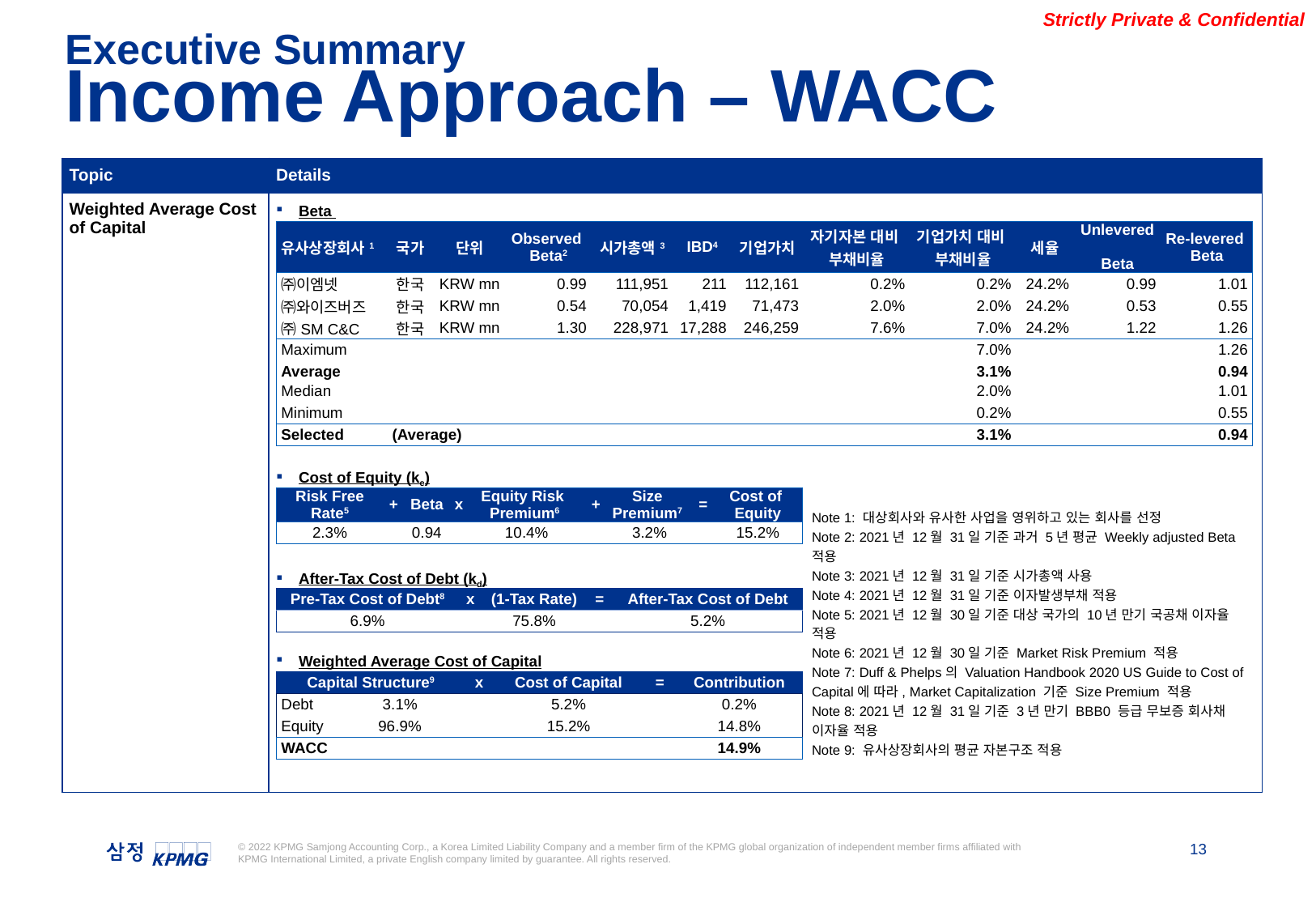

Executive Summary
Income Approach – WACC
| Topic | Details |
| --- | --- |
| Weighted Average Cost of Capital | Beta Cost of Equity (ke) After-Tax Cost of Debt (kd) Weighted Average Cost of Capital |
| 유사상장회사1 | 국가 | 단위 | Observed Beta2 | 시가총액3 | IBD4 | 기업가치 | 자기자본 대비 부채비율 | 기업가치 대비 부채비율 | 세율 | Unlevered Beta | Re-levered Beta |
| --- | --- | --- | --- | --- | --- | --- | --- | --- | --- | --- | --- |
| ㈜이엠넷 | 한국 | KRW mn | 0.99 | 111,951 | 211 | 112,161 | 0.2% | 0.2% | 24.2% | 0.99 | 1.01 |
| ㈜와이즈버즈 | 한국 | KRW mn | 0.54 | 70,054 | 1,419 | 71,473 | 2.0% | 2.0% | 24.2% | 0.53 | 0.55 |
| ㈜SM C&C | 한국 | KRW mn | 1.30 | 228,971 | 17,288 | 246,259 | 7.6% | 7.0% | 24.2% | 1.22 | 1.26 |
| Maximum |  |  |  |  |  |  |  | 7.0% |  |  | 1.26 |
| Average |  |  |  |  |  |  |  | 3.1% |  |  | 0.94 |
| Median |  |  |  |  |  |  |  | 2.0% |  |  | 1.01 |
| Minimum |  |  |  |  |  |  |  | 0.2% |  |  | 0.55 |
| Selected | (Average) |  |  |  |  |  |  | 3.1% |  |  | 0.94 |
| Risk Free Rate5 | + | Beta | x | Equity Risk Premium6 | + | Size Premium7 | = | Cost of Equity |
| --- | --- | --- | --- | --- | --- | --- | --- | --- |
| 2.3% |  | 0.94 |  | 10.4% |  | 3.2% |  | 15.2% |
Note 1: 대상회사와 유사한 사업을 영위하고 있는 회사를 선정
Note 2: 2021년 12월 31일 기준 과거 5년 평균 Weekly adjusted Beta 적용
Note 3: 2021년 12월 31일 기준 시가총액 사용
Note 4: 2021년 12월 31일 기준 이자발생부채 적용
Note 5: 2021년 12월 30일 기준 대상 국가의 10년 만기 국공채 이자율 적용
Note 6: 2021년 12월 30일 기준 Market Risk Premium 적용
Note 7: Duff & Phelps의 Valuation Handbook 2020 US Guide to Cost of Capital에 따라, Market Capitalization 기준 Size Premium 적용
Note 8: 2021년 12월 31일 기준 3년 만기 BBB0 등급 무보증 회사채 이자율 적용
Note 9: 유사상장회사의 평균 자본구조 적용
| Pre-Tax Cost of Debt8 | x | (1-Tax Rate) | = | After-Tax Cost of Debt |
| --- | --- | --- | --- | --- |
| 6.9% |  | 75.8% |  | 5.2% |
| Capital Structure9 |  | x | Cost of Capital | = | Contribution |
| --- | --- | --- | --- | --- | --- |
| Debt | 3.1% |  | 5.2% |  | 0.2% |
| Equity | 96.9% |  | 15.2% |  | 14.8% |
| WACC |  |  |  |  | 14.9% |